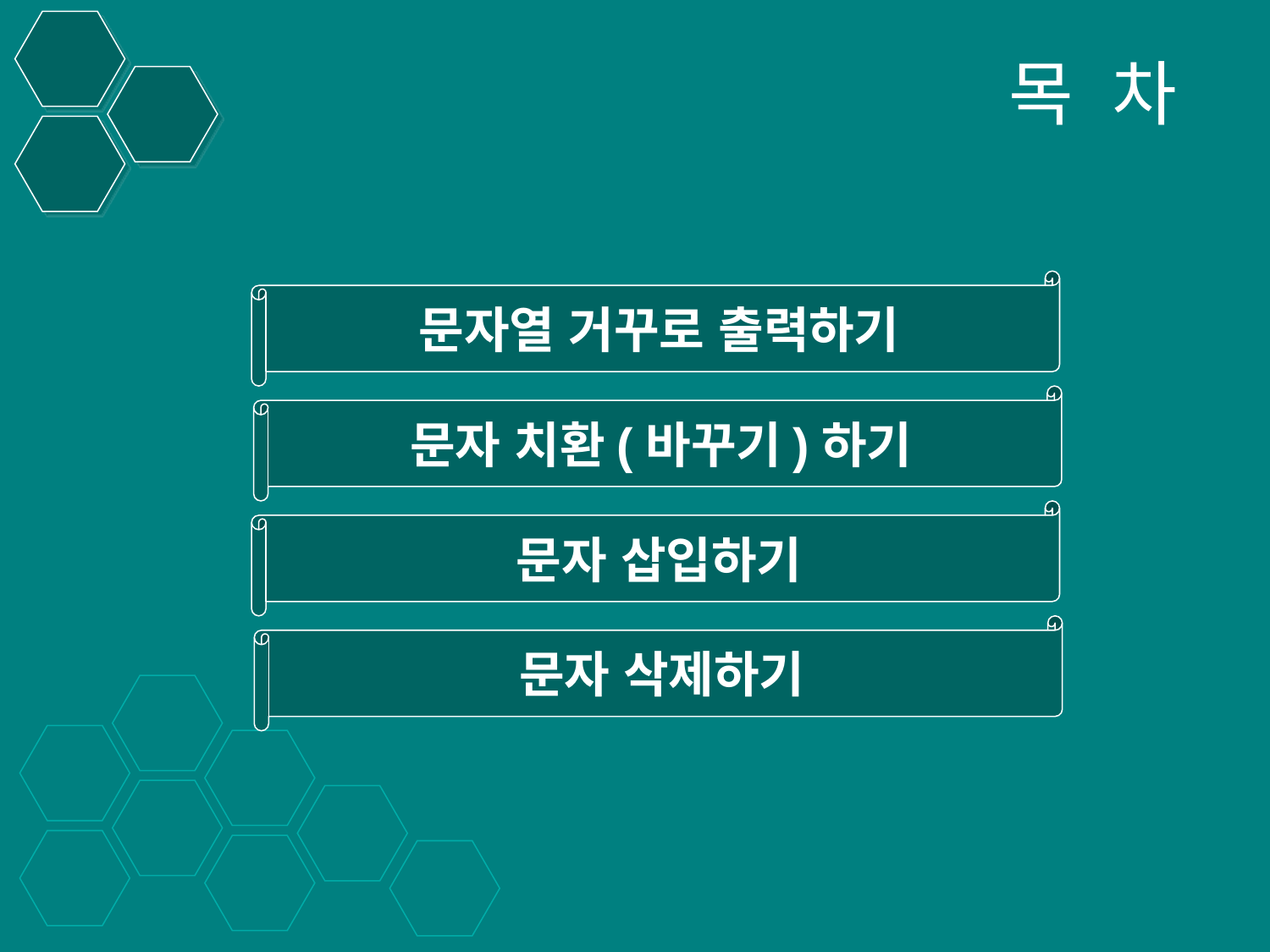

# 목  차
문자열 거꾸로 출력하기
문자 치환(바꾸기)하기
문자 삽입하기
문자 삭제하기